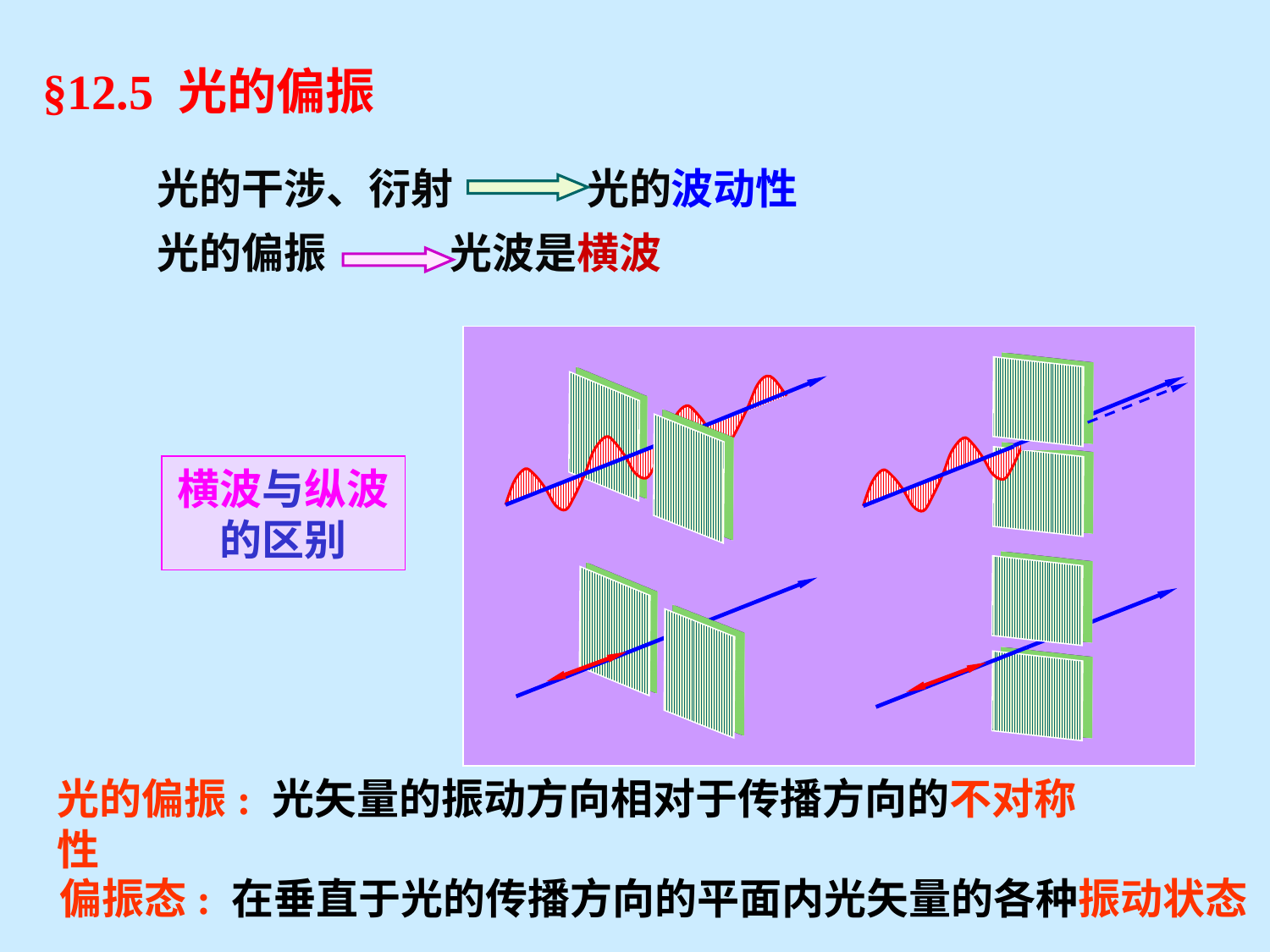

2
§12.5 光的偏振
光的干涉、衍射              光的波动性
光的偏振             光波是横波

横波与纵波的区别

光的偏振: 光矢量的振动方向相对于传播方向的不对称性
偏振态: 在垂直于光的传播方向的平面内光矢量的各种振动状态